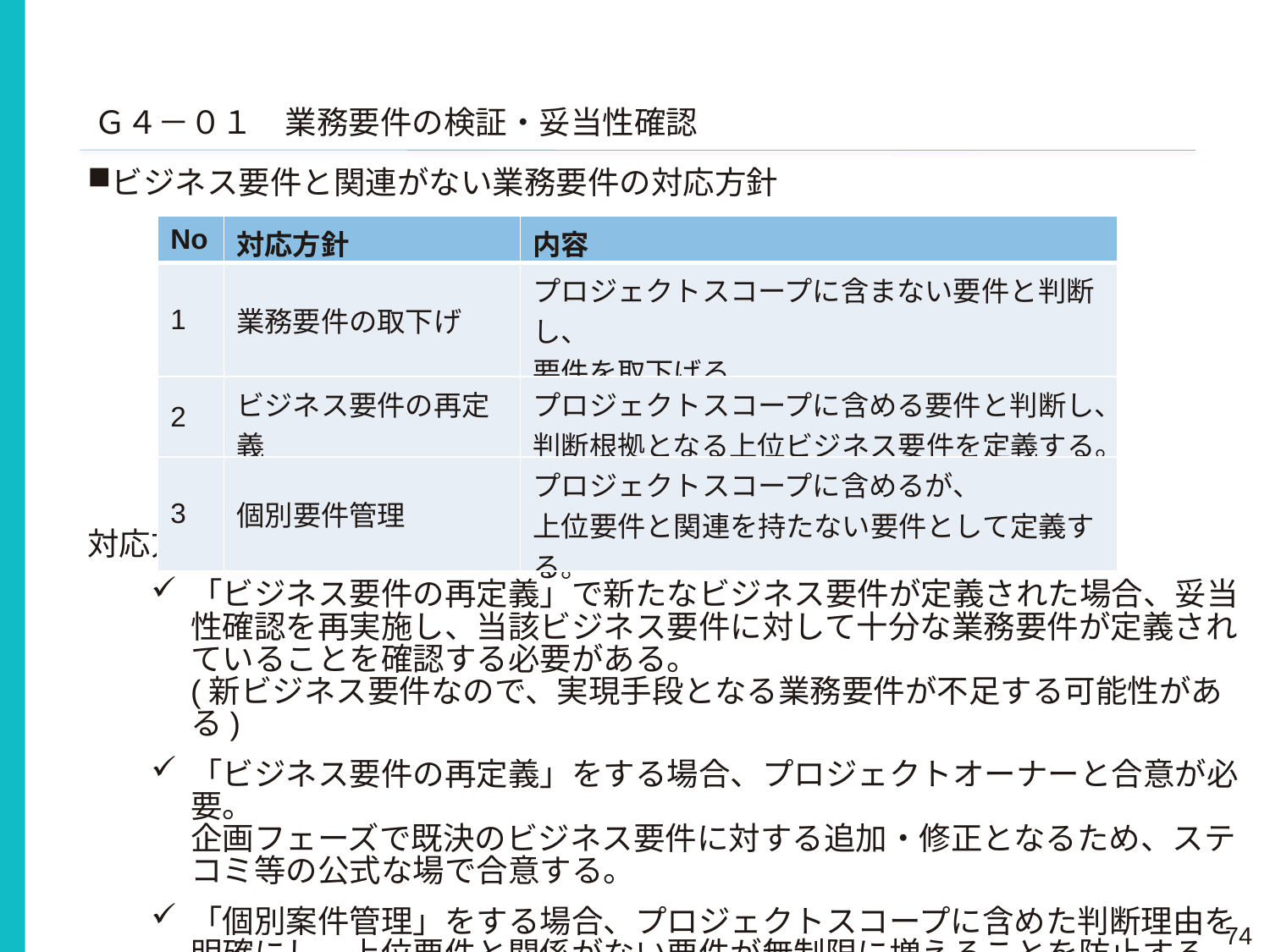

Ｇ４－０１　業務要件の検証・妥当性確認
ビジネス要件と関連がない業務要件の対応方針
対応方針検討での注意事項

「ビジネス要件の再定義」で新たなビジネス要件が定義された場合、妥当性確認を再実施し、当該ビジネス要件に対して十分な業務要件が定義されていることを確認する必要がある。
(新ビジネス要件なので、実現手段となる業務要件が不足する可能性がある)

「ビジネス要件の再定義」をする場合、プロジェクトオーナーと合意が必要。
企画フェーズで既決のビジネス要件に対する追加・修正となるため、ステコミ等の公式な場で合意する。

「個別案件管理」をする場合、プロジェクトスコープに含めた判断理由を明確にし、上位要件と関係がない要件が無制限に増えることを防止する。
| No | 対応方針 | 内容 |
| --- | --- | --- |
| 1 | 業務要件の取下げ | プロジェクトスコープに含まない要件と判断し、 要件を取下げる。 |
| 2 | ビジネス要件の再定義 | プロジェクトスコープに含める要件と判断し、 判断根拠となる上位ビジネス要件を定義する。 |
| 3 | 個別要件管理 | プロジェクトスコープに含めるが、 上位要件と関連を持たない要件として定義する。 |
74